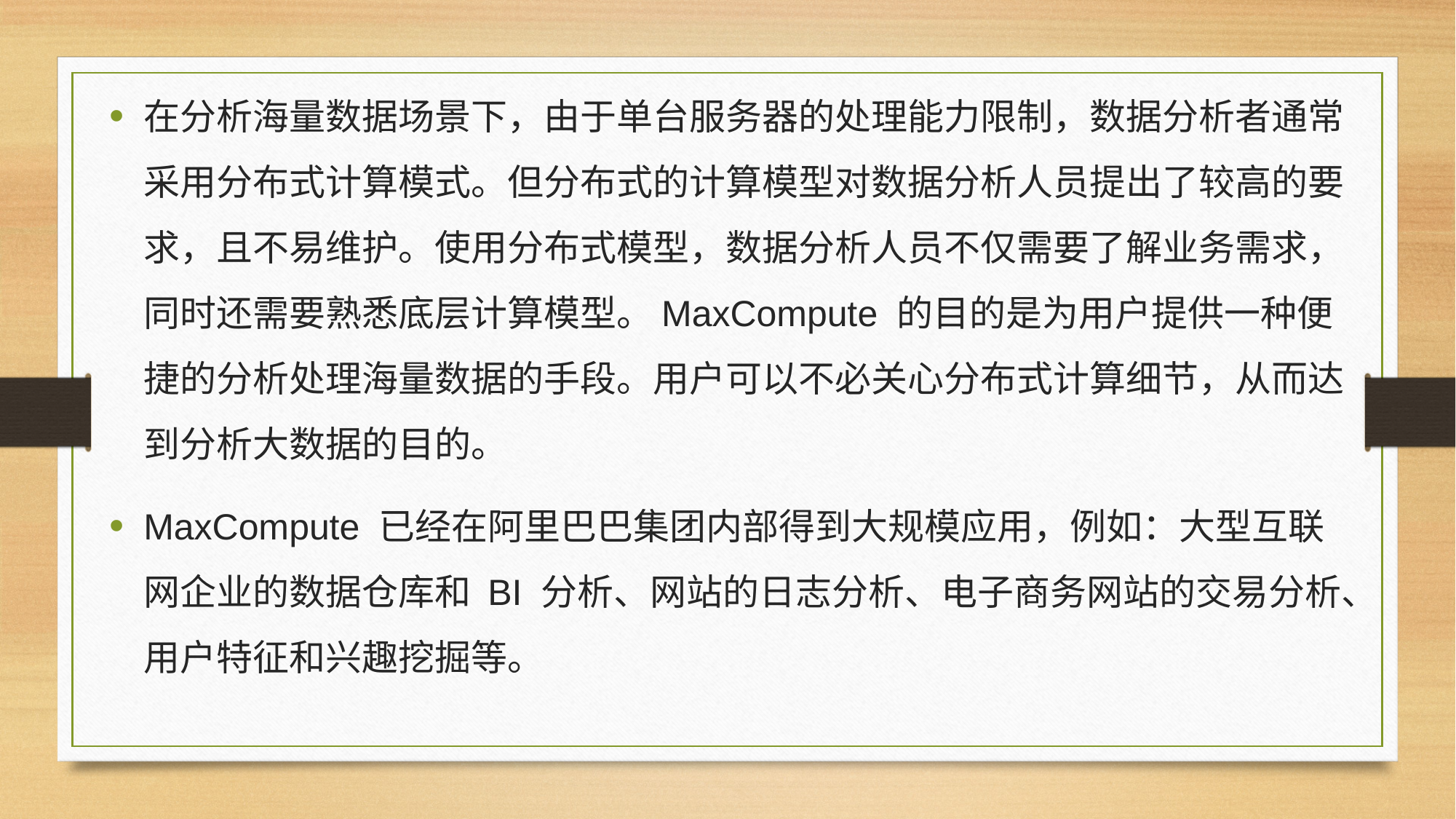

在分析海量数据场景下，由于单台服务器的处理能力限制，数据分析者通常采用分布式计算模式。但分布式的计算模型对数据分析人员提出了较高的要求，且不易维护。使用分布式模型，数据分析人员不仅需要了解业务需求，同时还需要熟悉底层计算模型。MaxCompute 的目的是为用户提供一种便捷的分析处理海量数据的手段。用户可以不必关心分布式计算细节，从而达到分析大数据的目的。
MaxCompute 已经在阿里巴巴集团内部得到大规模应用，例如：大型互联网企业的数据仓库和 BI 分析、网站的日志分析、电子商务网站的交易分析、用户特征和兴趣挖掘等。